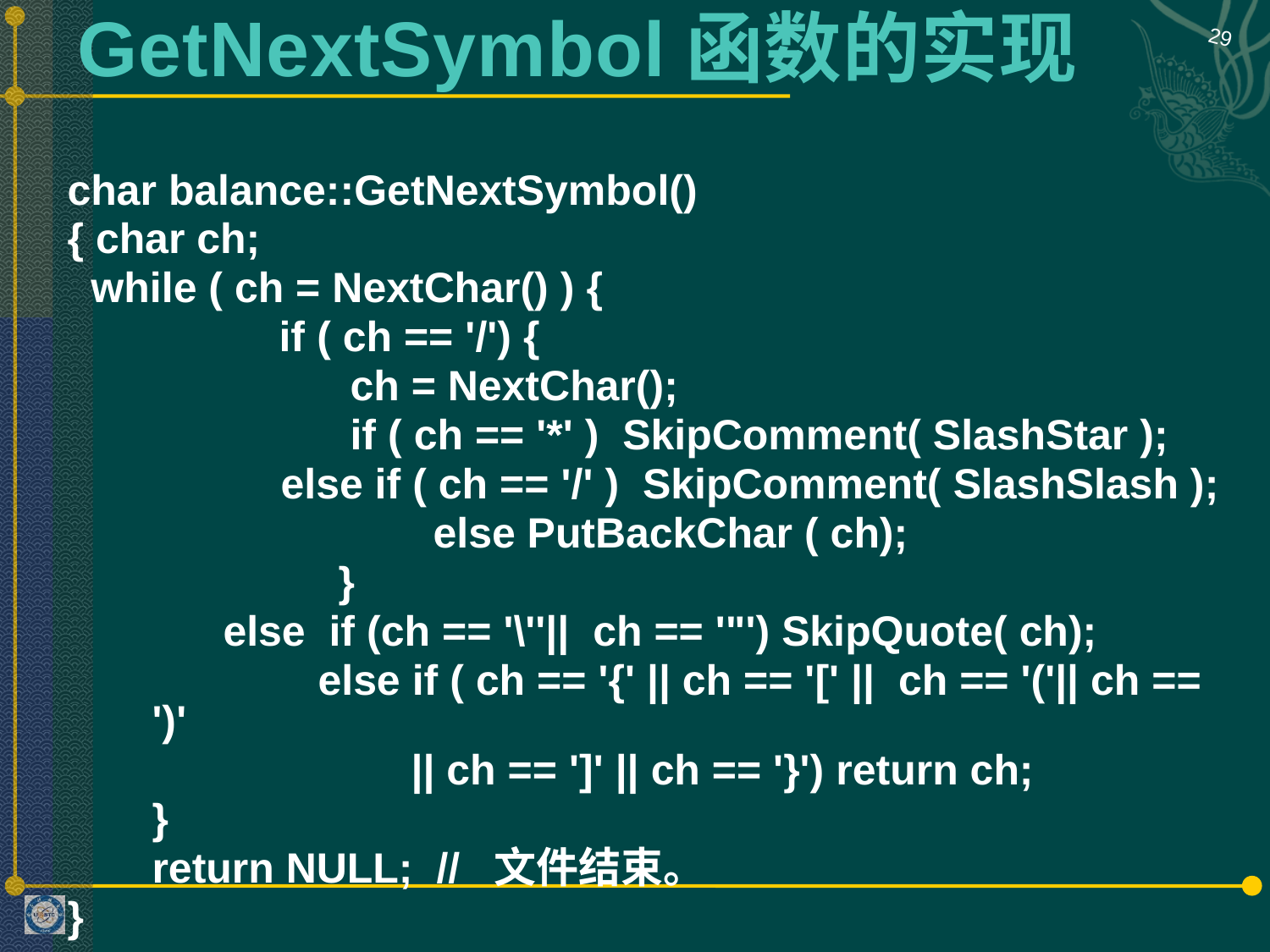

# GetNextSymbol函数的实现
29
char balance::GetNextSymbol()
{ char ch;
  while ( ch = NextChar() ) {
		if ( ch == '/') {
		      ch = NextChar();
		      if ( ch == '*' )  SkipComment( SlashStar );
                  else if ( ch == '/' )  SkipComment( SlashSlash );
		             else PutBackChar ( ch);
		     }
	      else  if (ch == '\''||  ch == '"') SkipQuote( ch);
 	              else if ( ch == '{' || ch == '[' ||  ch == '('|| ch == ')'
                             || ch == ']' || ch == '}') return ch;
	}
	return NULL;  //  文件结束。
}